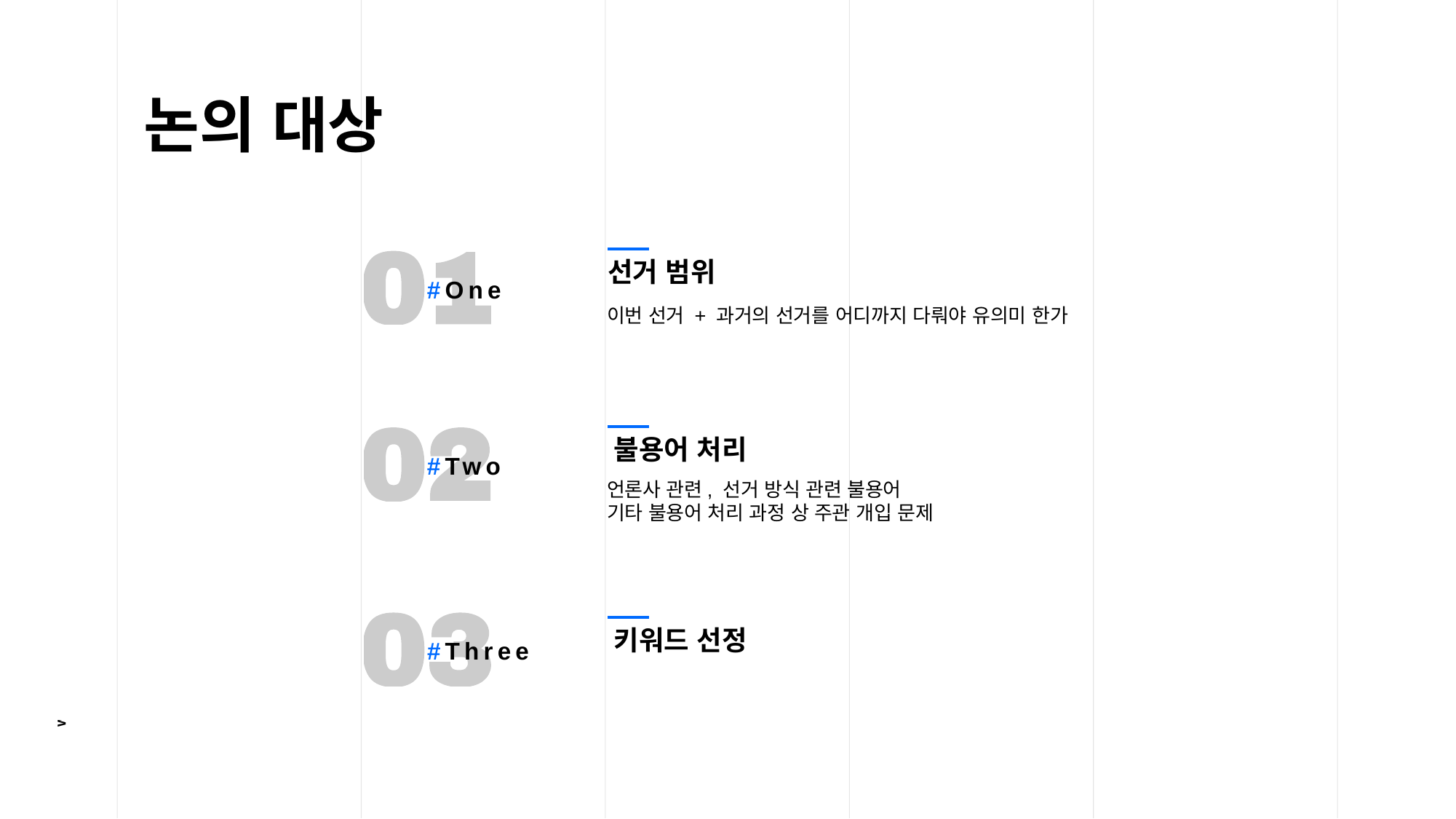

논의 대상
01
선거 범위
#One
이번 선거 + 과거의 선거를 어디까지 다뤄야 유의미 한가

02
불용어 처리
#Two
언론사 관련, 선거 방식 관련 불용어
기타 불용어 처리 과정 상 주관 개입 문제
03
키워드 선정
#Three